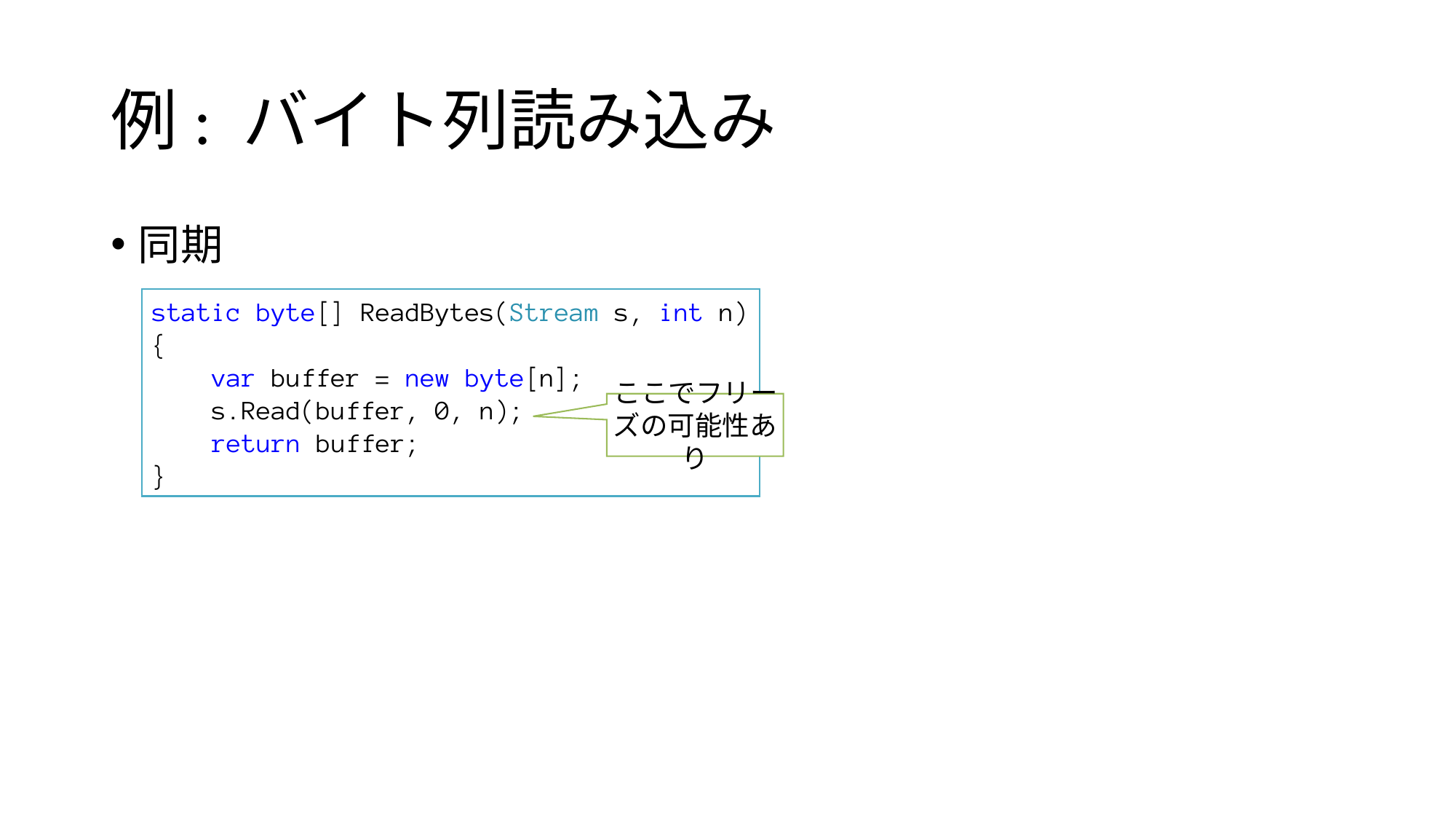

# 例: バイト列読み込み
同期
static byte[] ReadBytes(Stream s, int n)
{
    var buffer = new byte[n];
    s.Read(buffer, 0, n);
    return buffer;
}
ここでフリーズの可能性あり